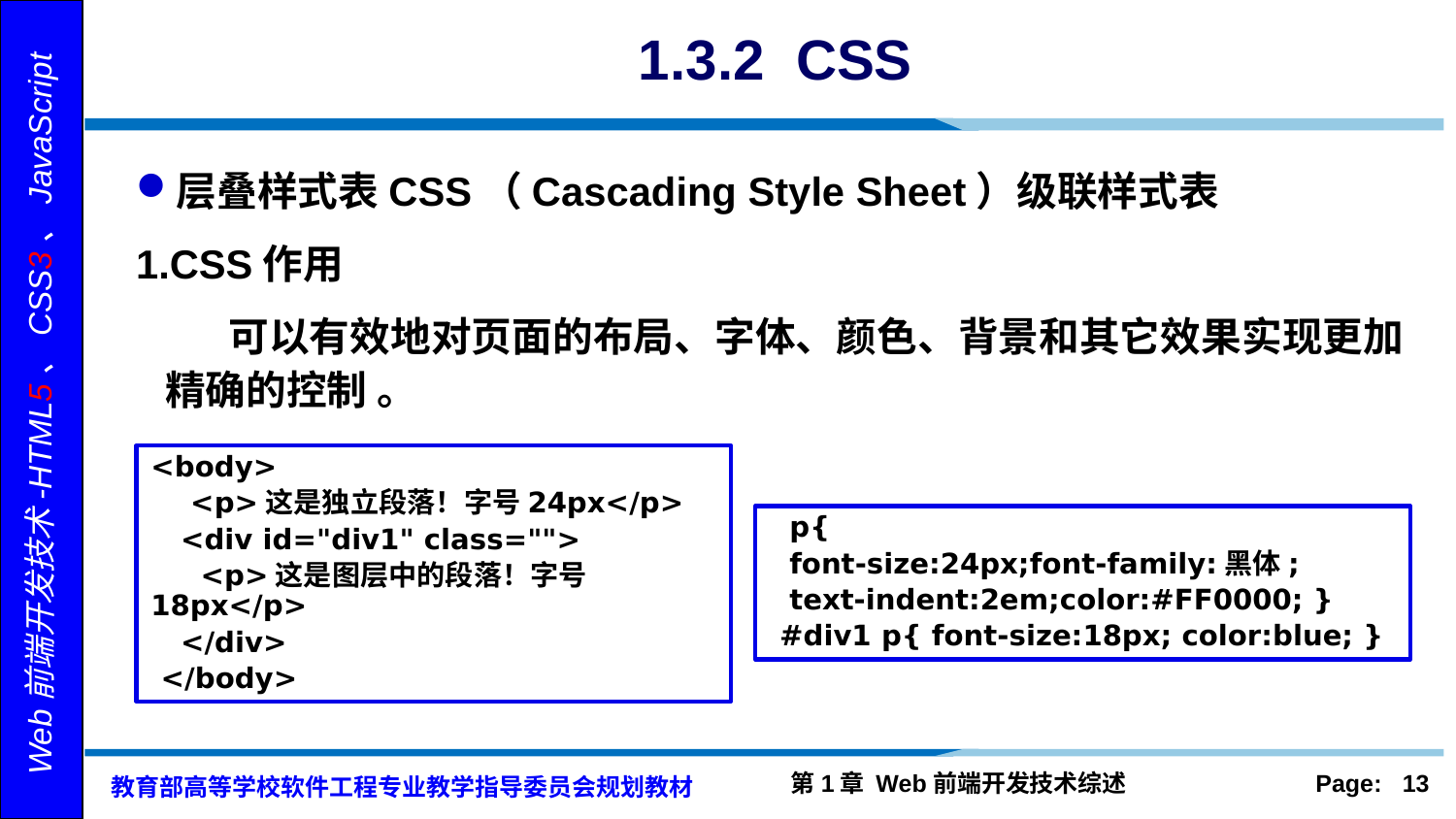

# 1.3.2  CSS
层叠样式表CSS（Cascading Style Sheet）级联样式表
1.CSS作用
         可以有效地对页面的布局、字体、颜色、背景和其它效果实现更加精确的控制 。

<body>
    <p>这是独立段落！字号24px</p>
   <div id="div1" class="">
     <p>这是图层中的段落！字号18px</p>
   </div>
 </body>
  p{
  font-size:24px;font-family:黑体;
  text-indent:2em;color:#FF0000; }
 #div1 p{ font-size:18px; color:blue; }